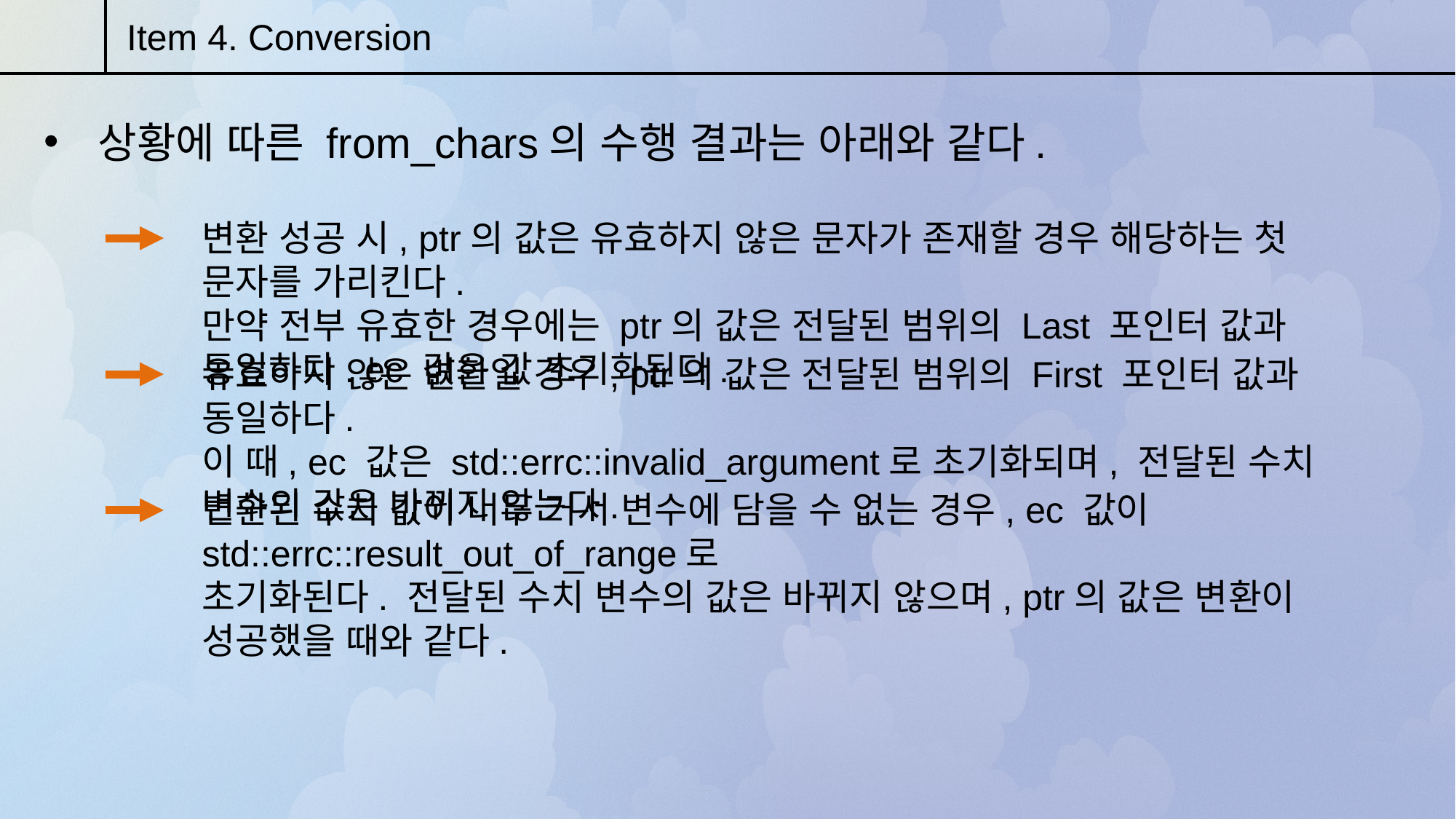

Item 4. Conversion
 상황에 따른 from_chars의 수행 결과는 아래와 같다.
변환 성공 시, ptr의 값은 유효하지 않은 문자가 존재할 경우 해당하는 첫 문자를 가리킨다.
만약 전부 유효한 경우에는 ptr의 값은 전달된 범위의 Last 포인터 값과 동일하다. ec 값은 값 초기화된다.
유효하지 않은 변환일 경우, ptr의 값은 전달된 범위의 First 포인터 값과 동일하다.
이 때, ec 값은 std::errc::invalid_argument로 초기화되며, 전달된 수치 변수의 값은 바뀌지 않는다.
변환된 수치 값이 너무 커서 변수에 담을 수 없는 경우, ec 값이 std::errc::result_out_of_range로
초기화된다. 전달된 수치 변수의 값은 바뀌지 않으며, ptr의 값은 변환이 성공했을 때와 같다.